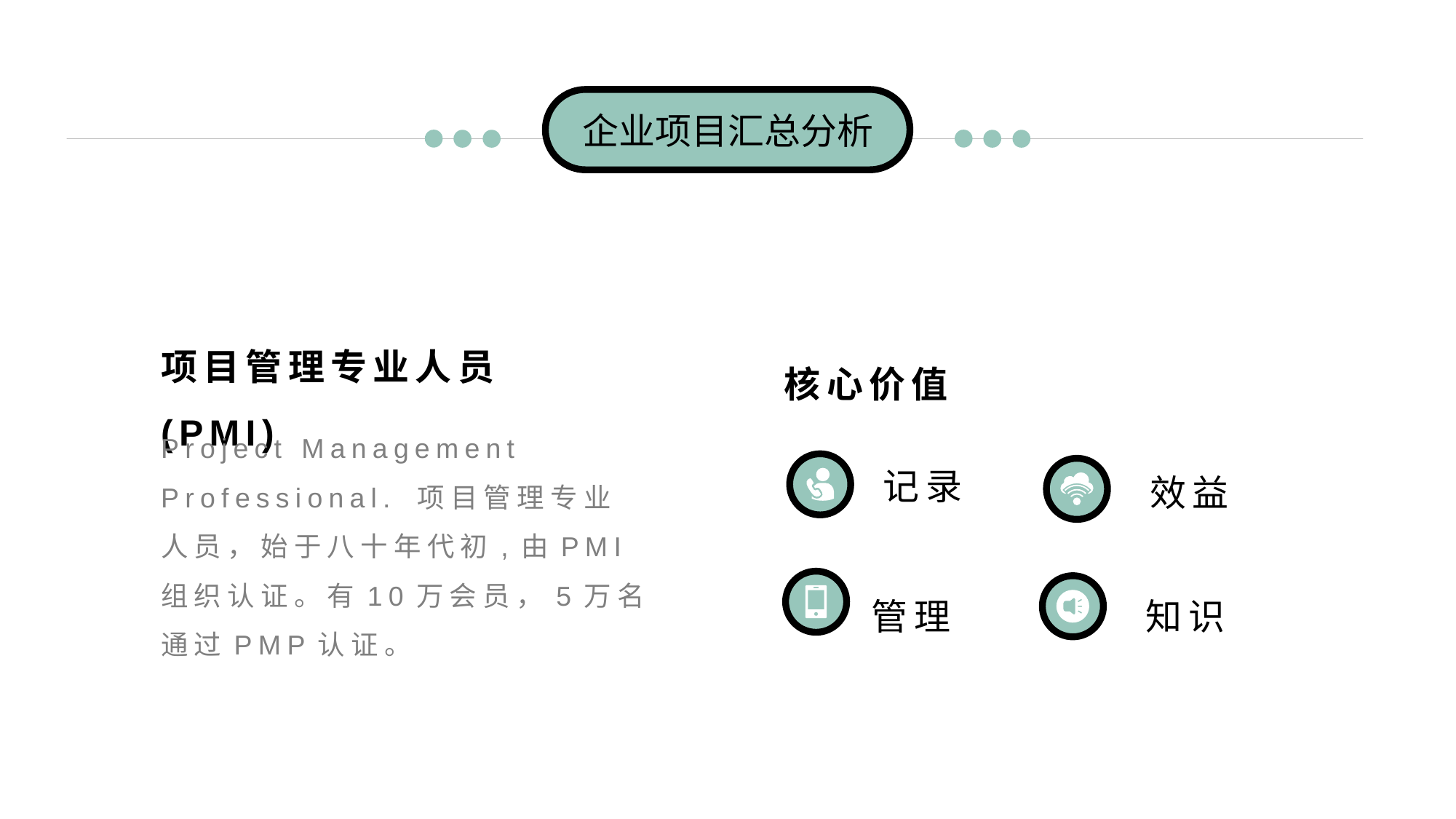

企业项目汇总分析

项目管理专业人员(PMI)
核心价值
Project Management Professional. 项目管理专业人员，始于八十年代初,由PMI组织认证。有10万会员，5万名通过PMP认证。
记录
效益

管理
知识